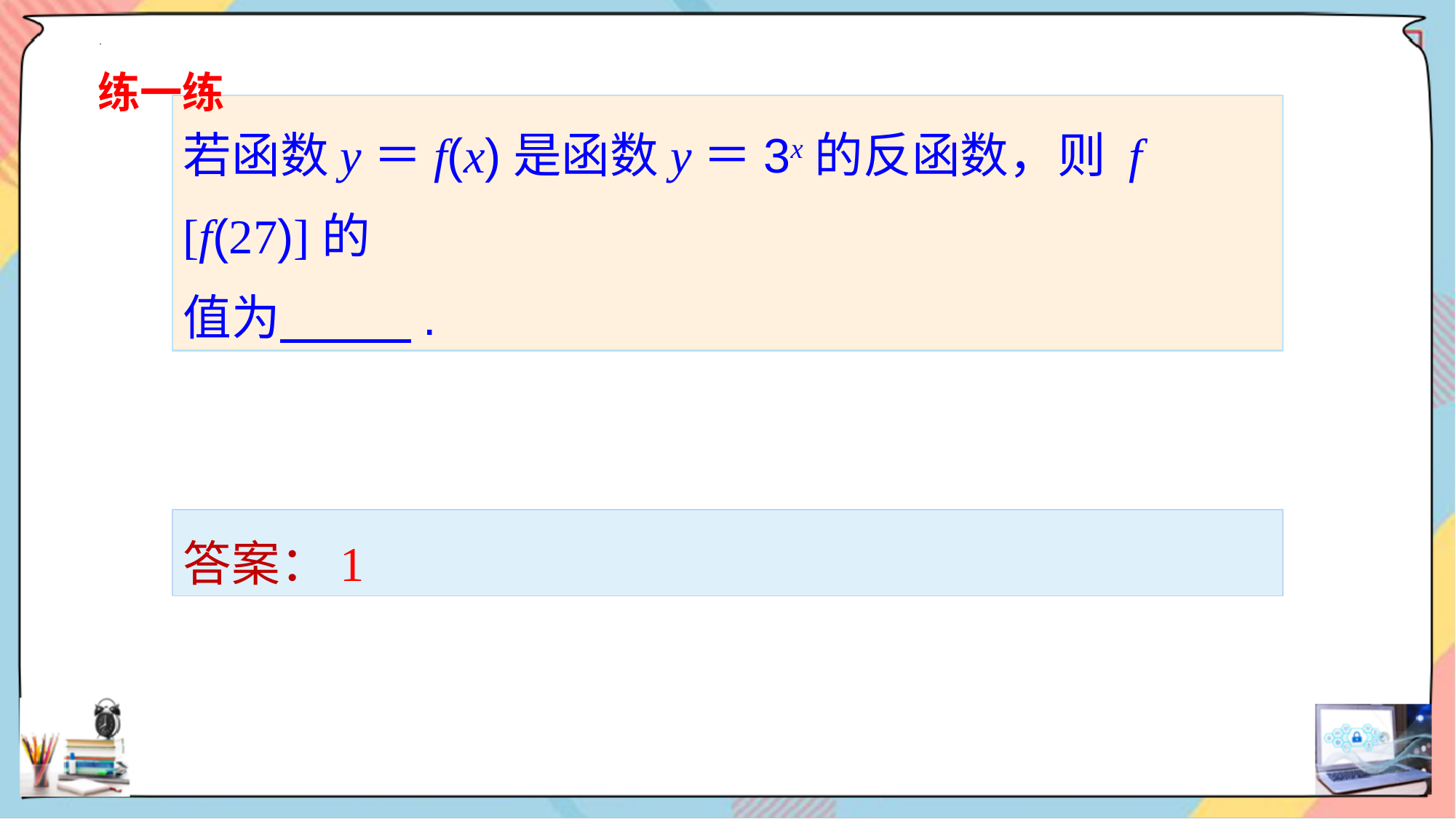

练一练
若函数y＝f(x)是函数y＝3x的反函数，则 f [f(27)]的
值为            .
答案：1